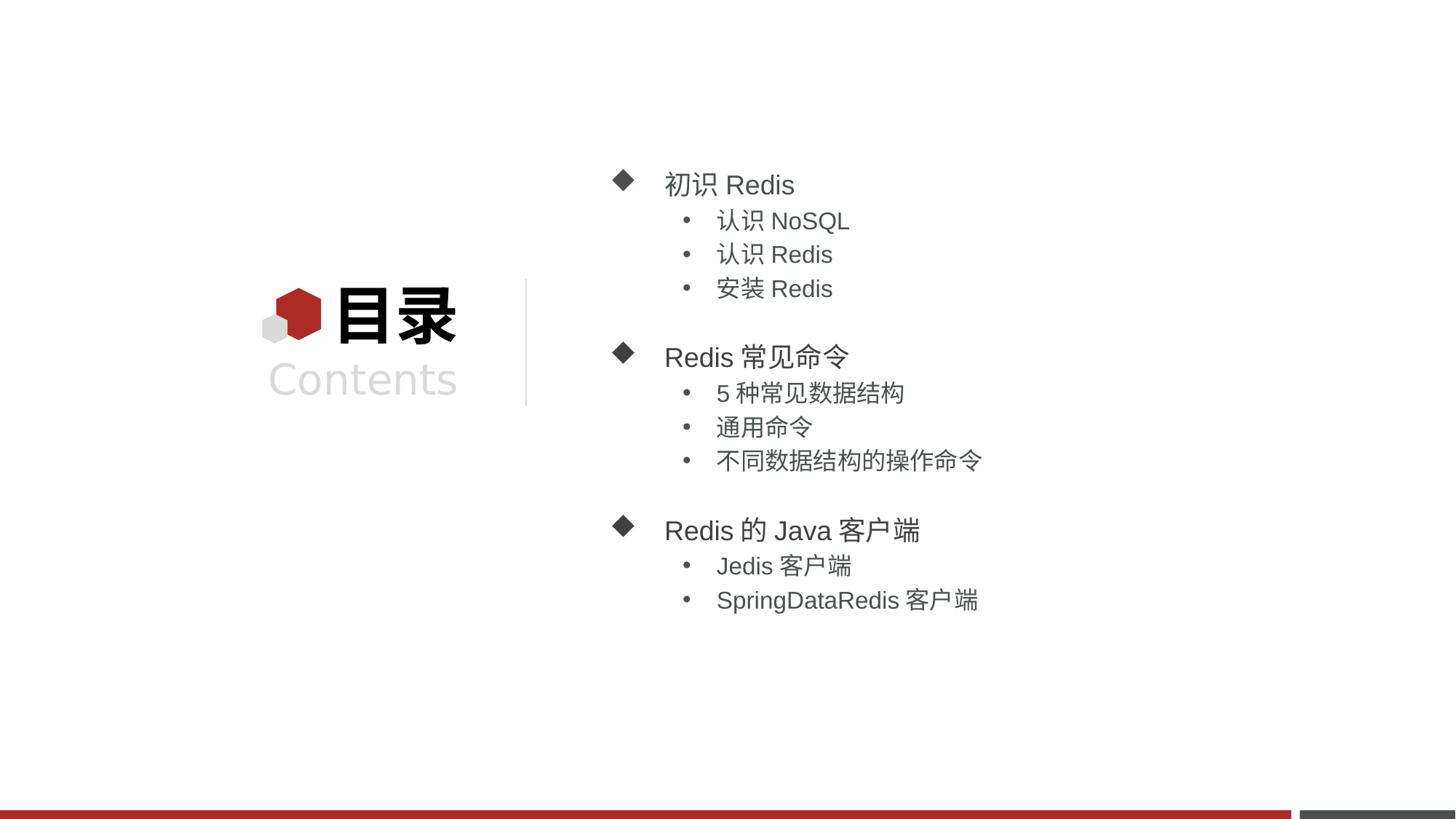

初识Redis
认识NoSQL
认识Redis
安装Redis
Redis常见命令
5种常见数据结构
通用命令
不同数据结构的操作命令
Redis的Java客户端
Jedis客户端
SpringDataRedis客户端